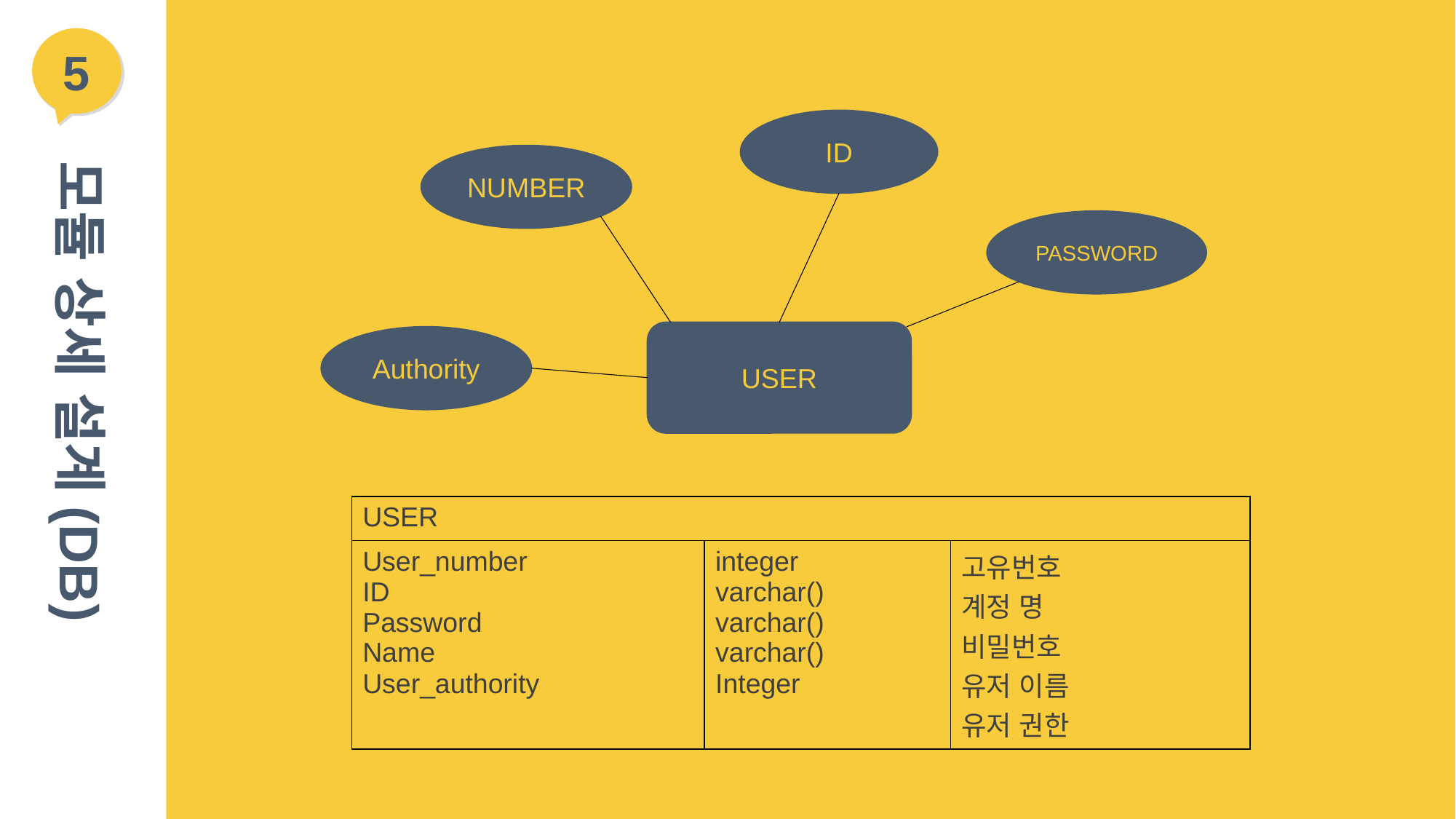

5

ID
NUMBER
모듈 상세 설계(DB)
PASSWORD
USER
Authority
| USER |  |  |
| --- | --- | --- |
| User\_number ID Password Name User\_authority | integer varchar() varchar() varchar() Integer | 고유번호 계정 명 비밀번호 유저 이름 유저 권한 |